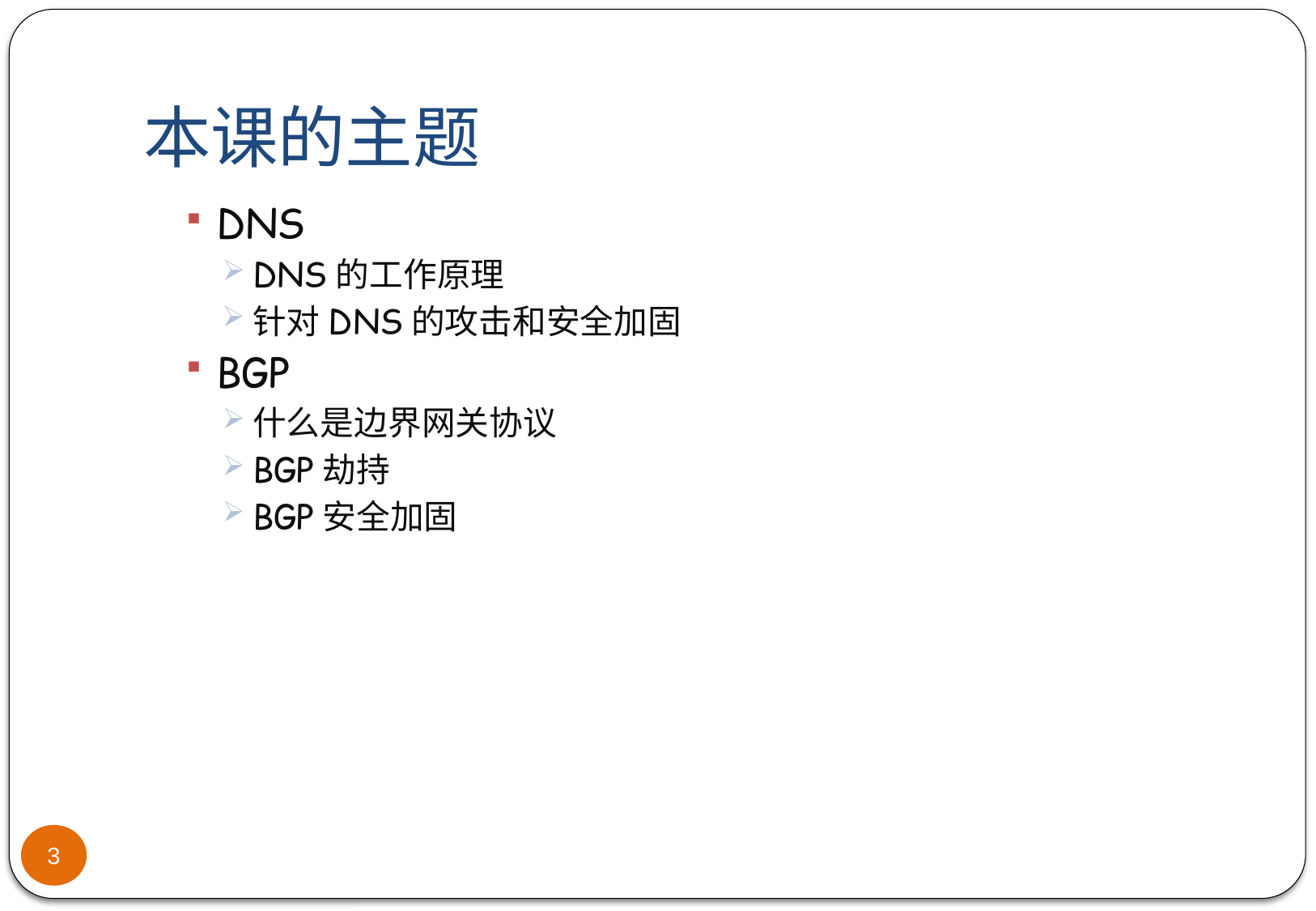

# 本课的主题
DNS
DNS的工作原理
针对DNS的攻击和安全加固
BGP
什么是边界网关协议
BGP劫持
BGP安全加固
3